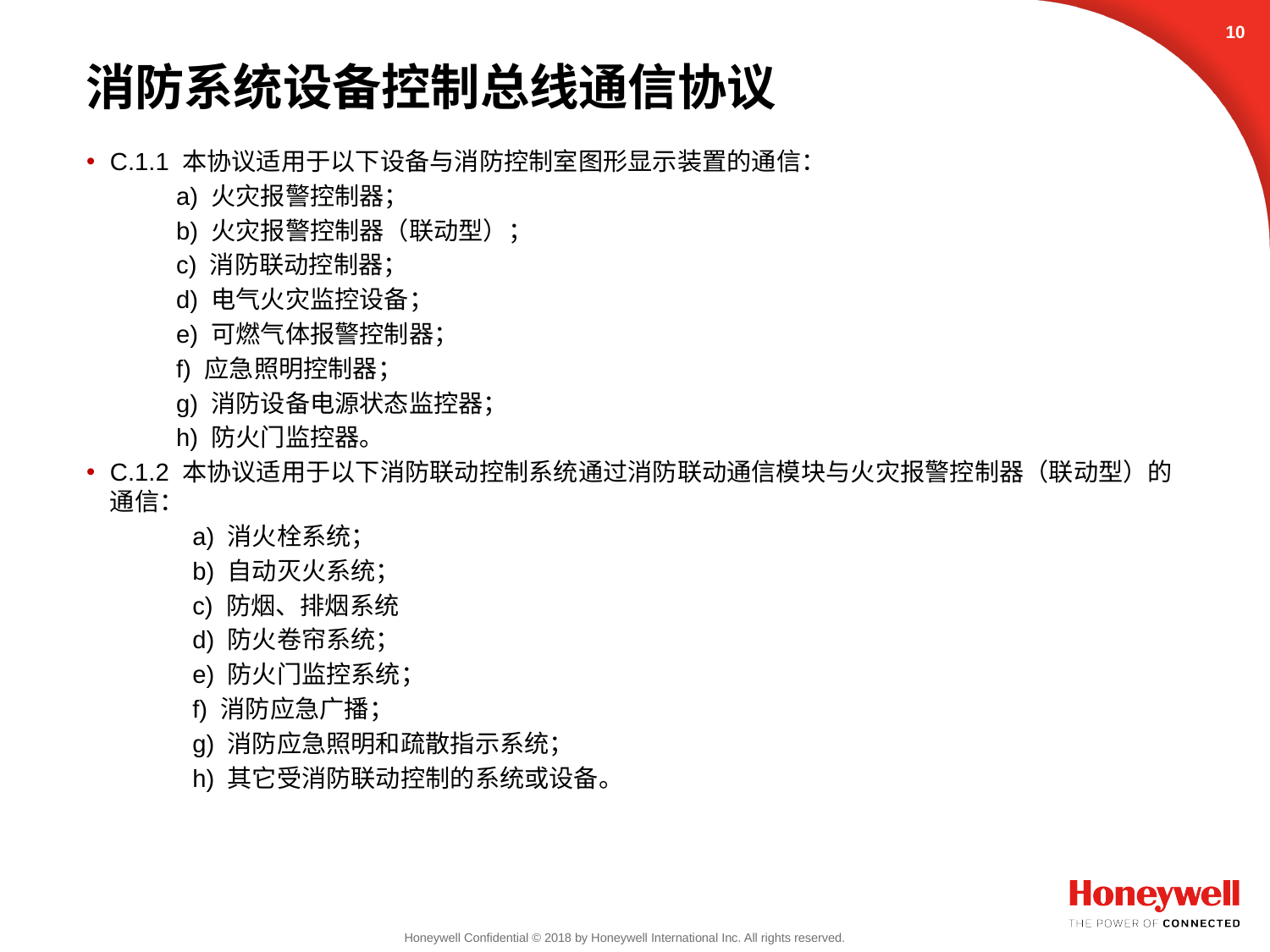

10
# 消防系统设备控制总线通信协议
C.1.1 本协议适用于以下设备与消防控制室图形显示装置的通信：
      a) 火灾报警控制器；
      b) 火灾报警控制器（联动型）；
      c) 消防联动控制器；
      d) 电气火灾监控设备；
      e) 可燃气体报警控制器；
      f) 应急照明控制器；
      g) 消防设备电源状态监控器；
      h) 防火门监控器。
C.1.2 本协议适用于以下消防联动控制系统通过消防联动通信模块与火灾报警控制器（联动型）的通信：
      a) 消火栓系统；
      b) 自动灭火系统；
      c) 防烟、排烟系统
      d) 防火卷帘系统；
      e) 防火门监控系统；
      f) 消防应急广播；
      g) 消防应急照明和疏散指示系统；
      h) 其它受消防联动控制的系统或设备。